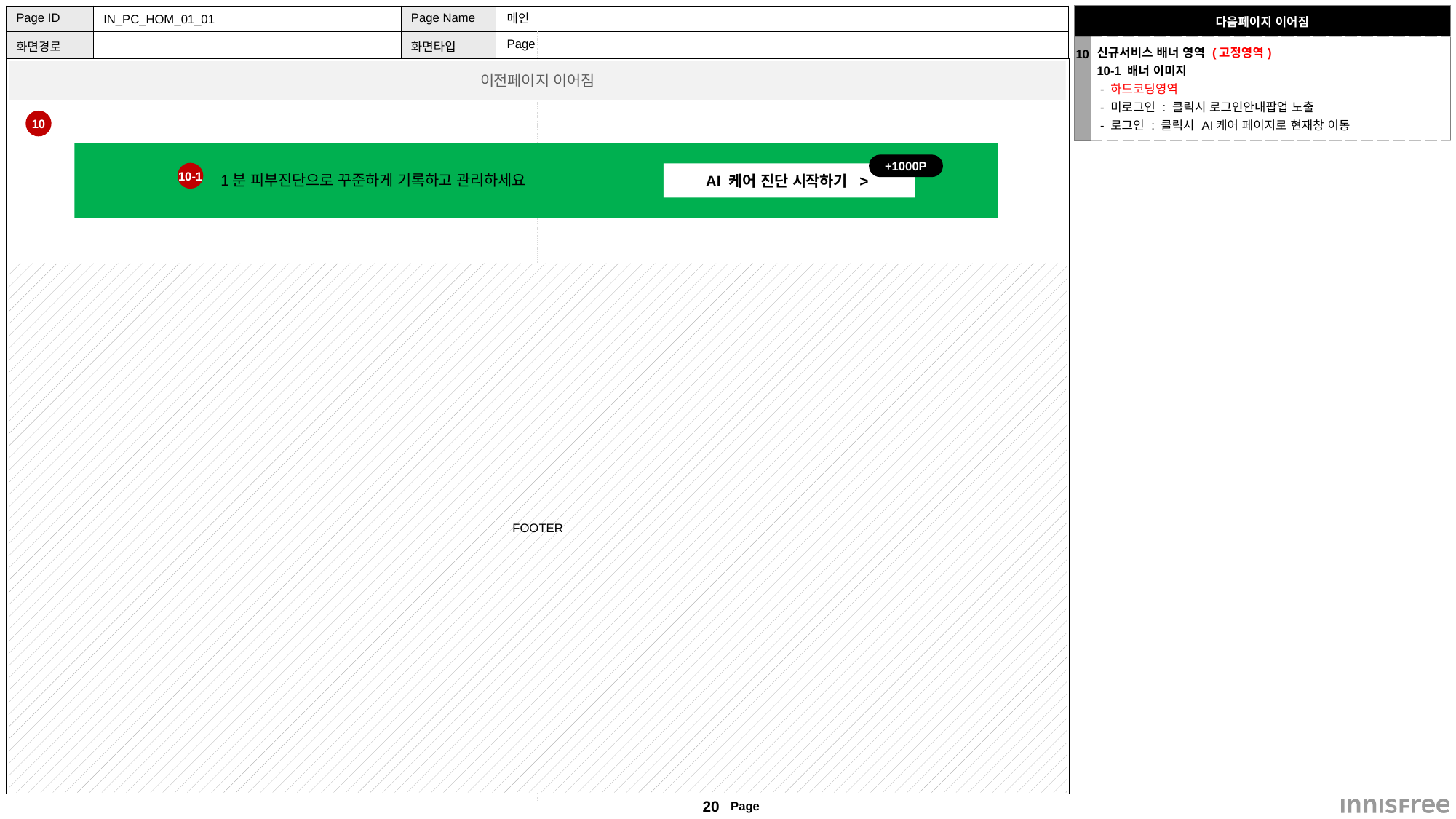

| 다음페이지 이어짐 |  |
| --- | --- |
| 10 | 신규서비스 배너 영역 (고정영역) 10-1 배너 이미지 - 하드코딩영역 - 미로그인 : 클릭시 로그인안내팝업 노출 - 로그인 : 클릭시 AI케어 페이지로 현재창 이동 |
IN_PC_HOM_01_01
# 메인
Page
이전페이지 이어짐
10

+1000P
10-1

1분 피부진단으로 꾸준하게 기록하고 관리하세요
AI 케어 진단 시작하기  >
FOOTER